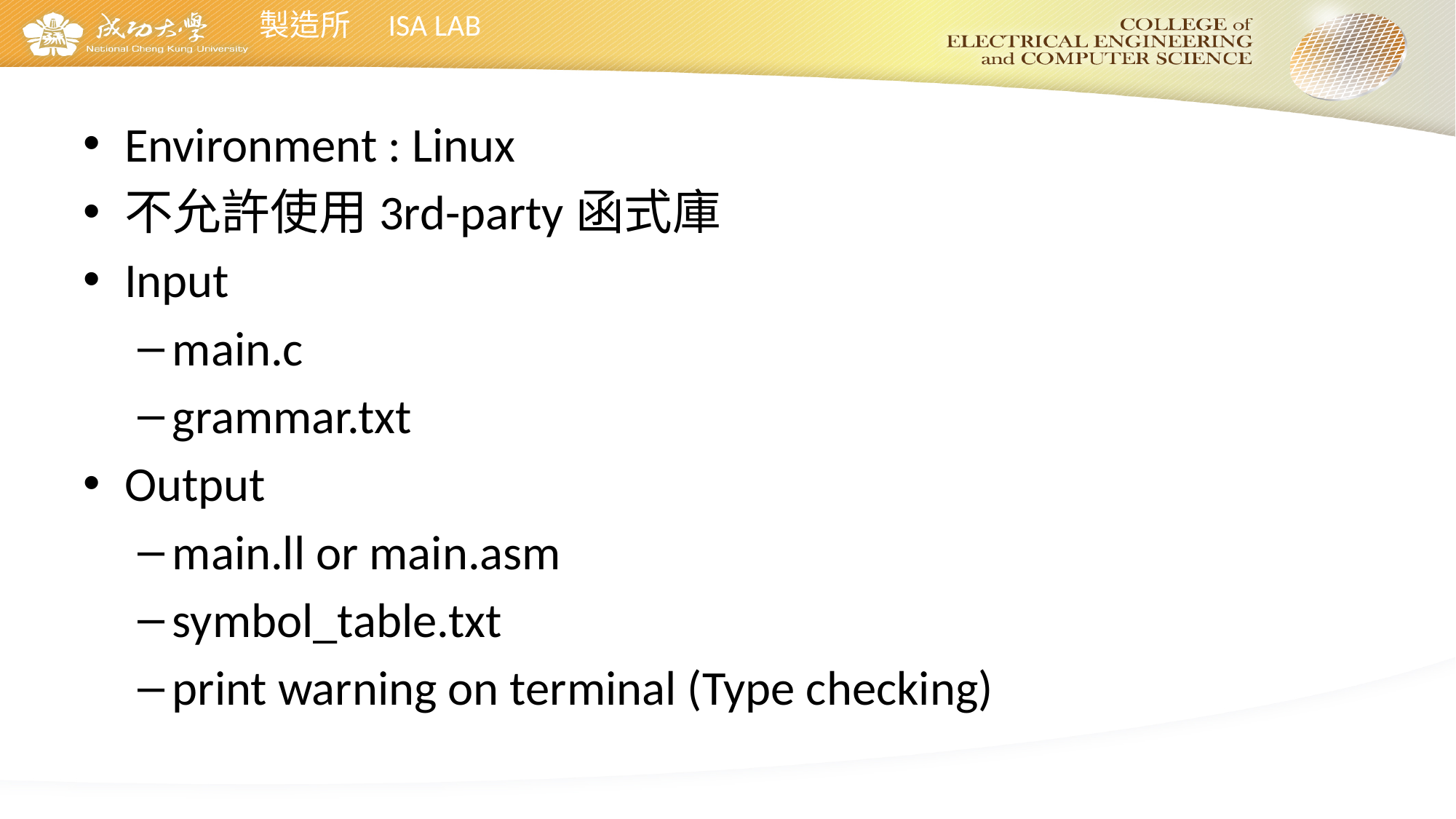

Environment : Linux
不允許使用3rd-party函式庫
Input
main.c
grammar.txt
Output
main.ll or main.asm
symbol_table.txt
print warning on terminal (Type checking)